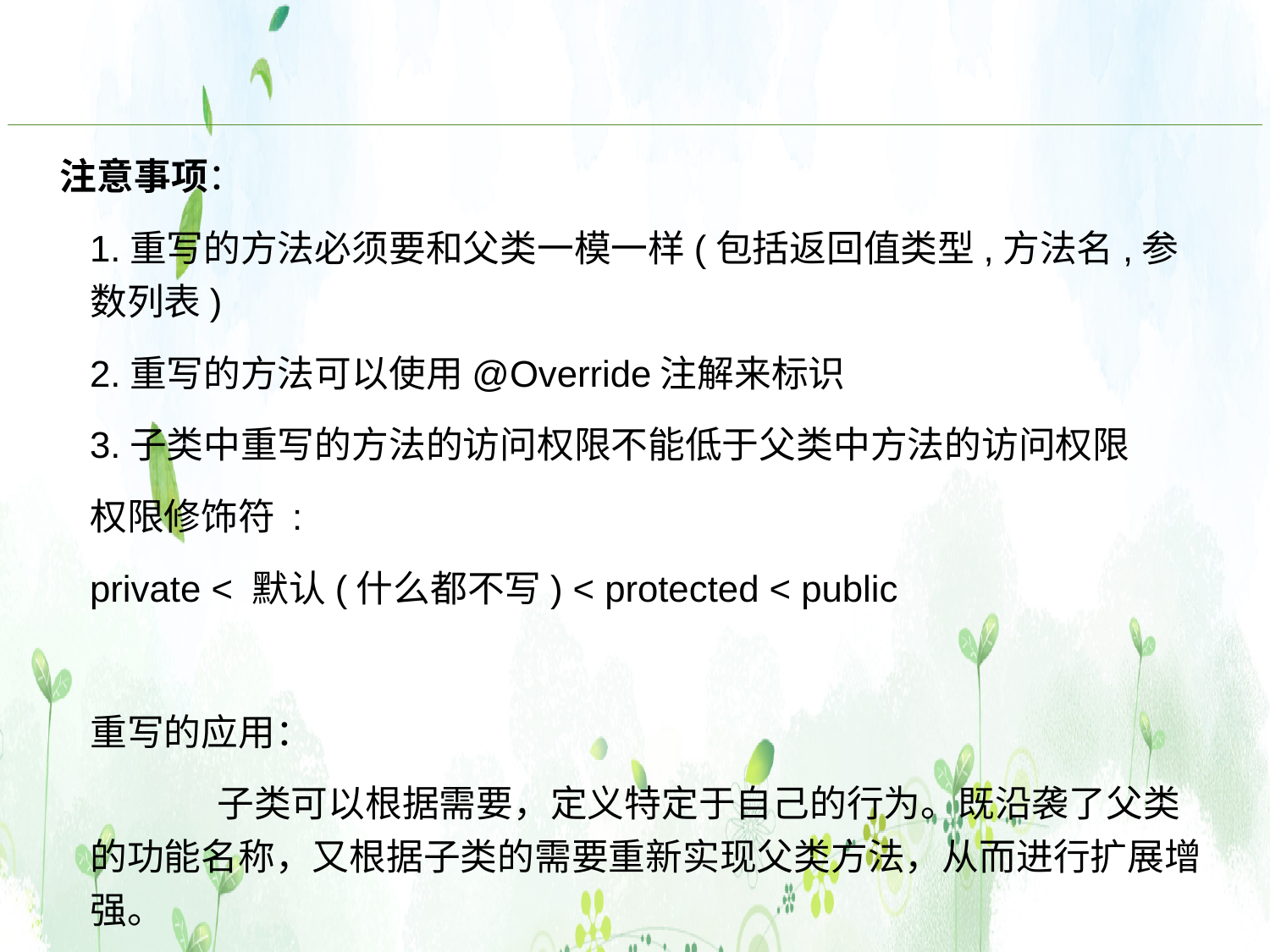

注意事项：
1.重写的方法必须要和父类一模一样(包括返回值类型,方法名,参数列表)
2.重写的方法可以使用@Override注解来标识
3.子类中重写的方法的访问权限不能低于父类中方法的访问权限
权限修饰符 :
private < 默认(什么都不写) < protected < public

重写的应用：
	子类可以根据需要，定义特定于自己的行为。既沿袭了父类的功能名称，又根据子类的需要重新实现父类方法，从而进行扩展增强。